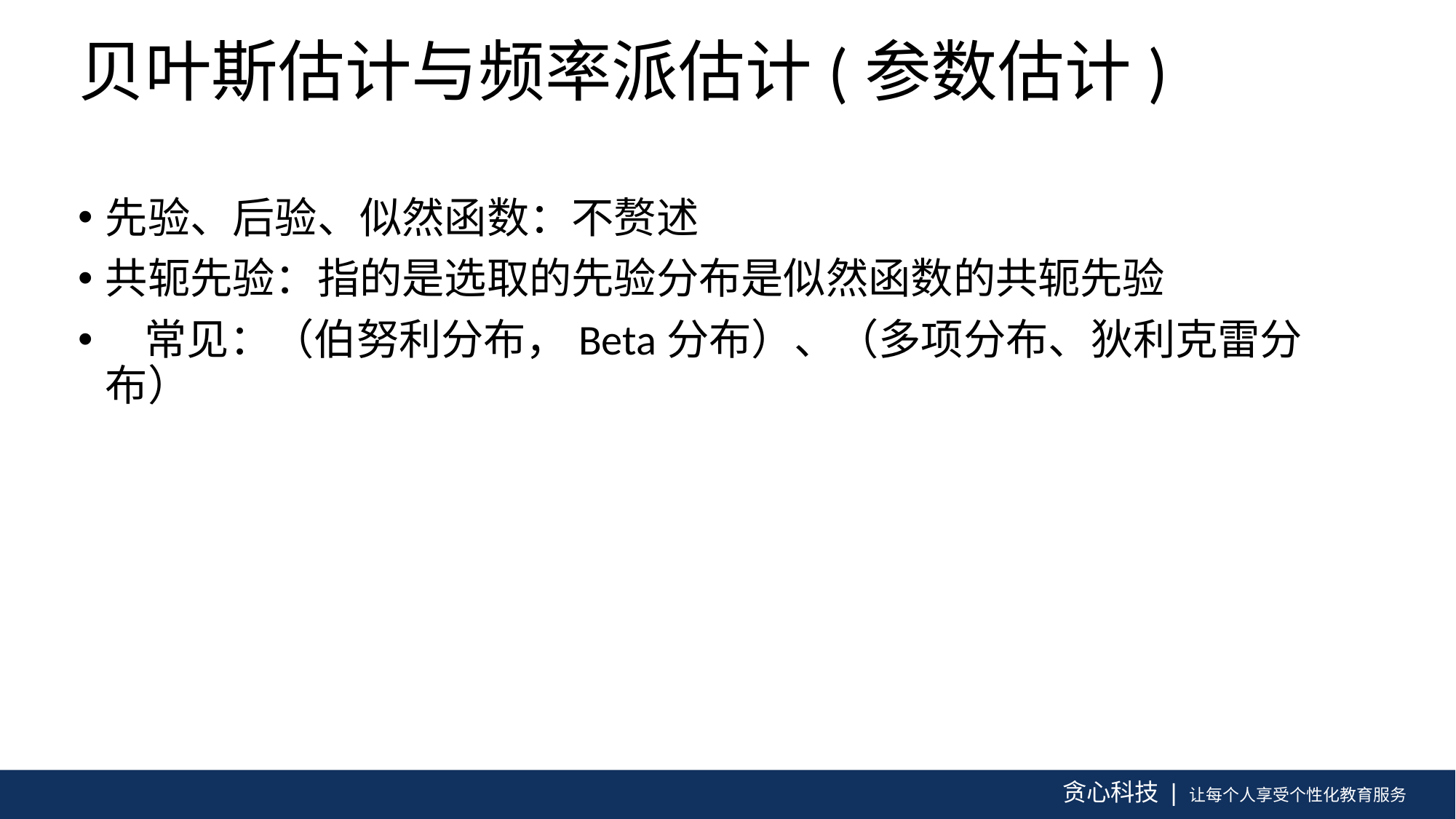

# 贝叶斯估计与频率派估计(参数估计)
先验、后验、似然函数：不赘述
共轭先验：指的是选取的先验分布是似然函数的共轭先验
   常见：（伯努利分布，Beta分布）、（多项分布、狄利克雷分布）